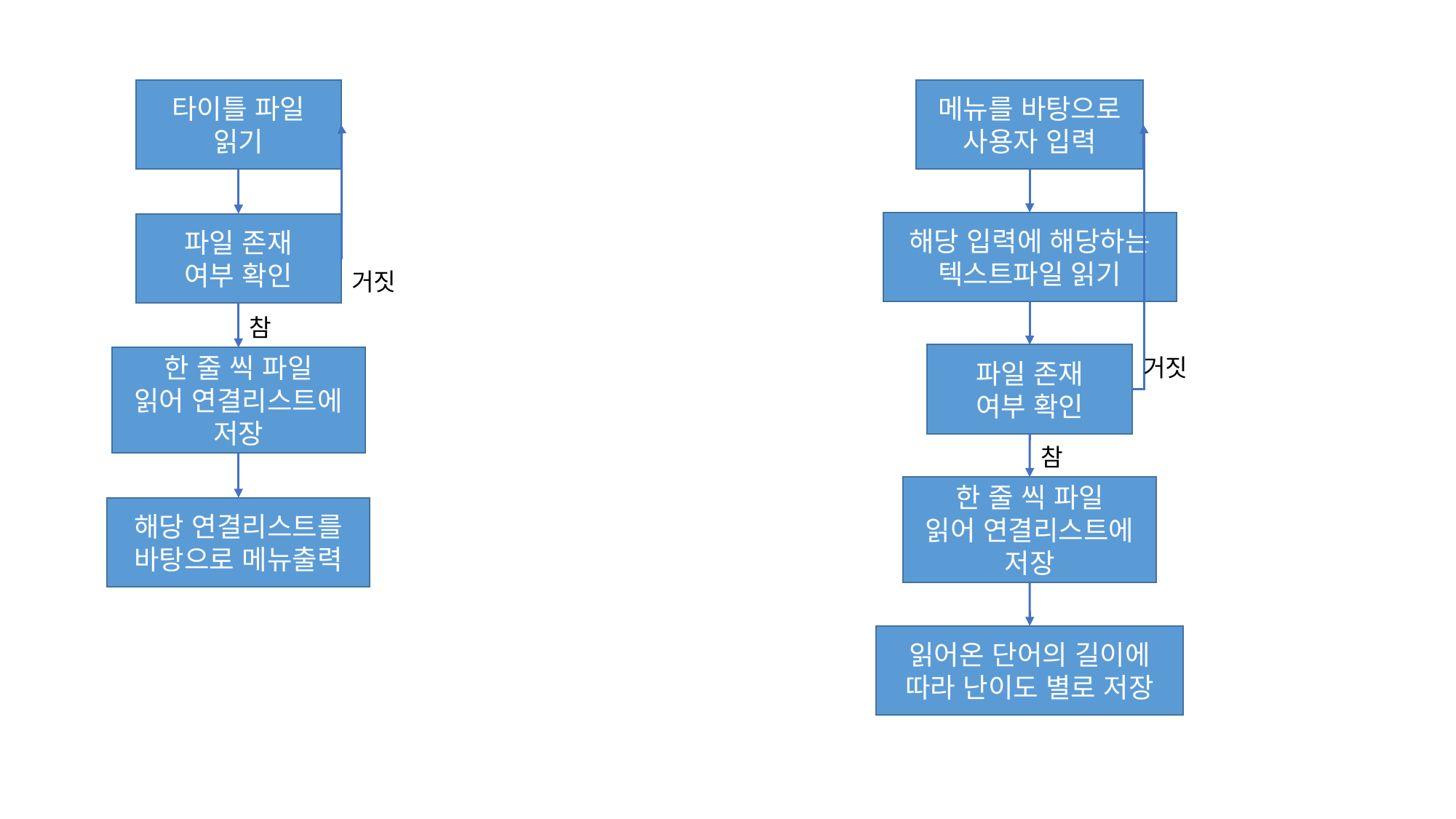

타이틀 파일
읽기
메뉴를 바탕으로 사용자 입력
해당 입력에 해당하는 텍스트파일 읽기
파일 존재
여부 확인
거짓
참
파일 존재
여부 확인
한 줄 씩 파일
읽어 연결리스트에 저장
거짓
참
한 줄 씩 파일
읽어 연결리스트에 저장
해당 연결리스트를 바탕으로 메뉴출력
읽어온 단어의 길이에 따라 난이도 별로 저장